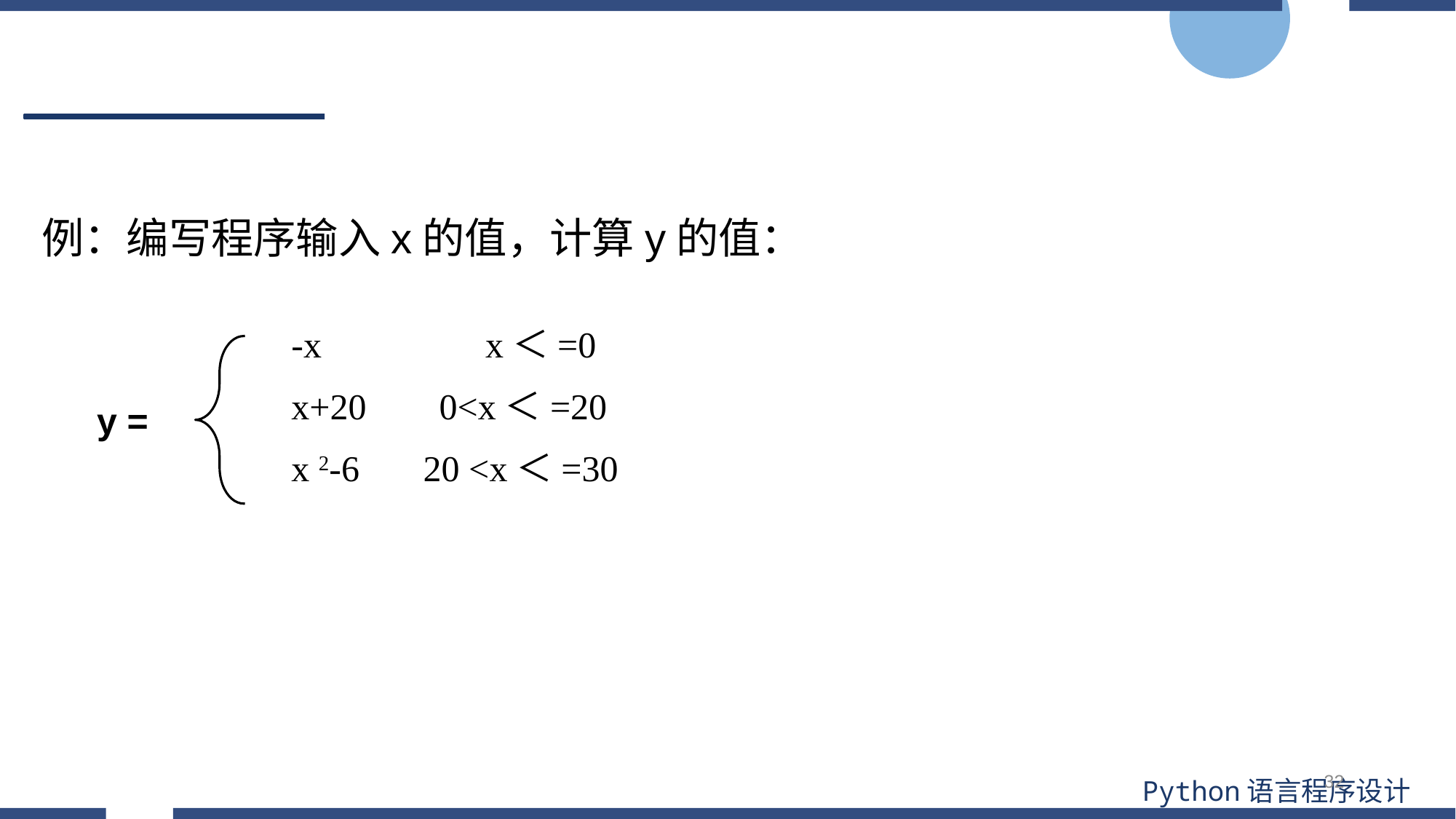

例：编写程序输入x的值，计算y的值：
-x                  x＜=0
x+20        0<x＜=20
x 2-6       20 <x＜=30

y =
32